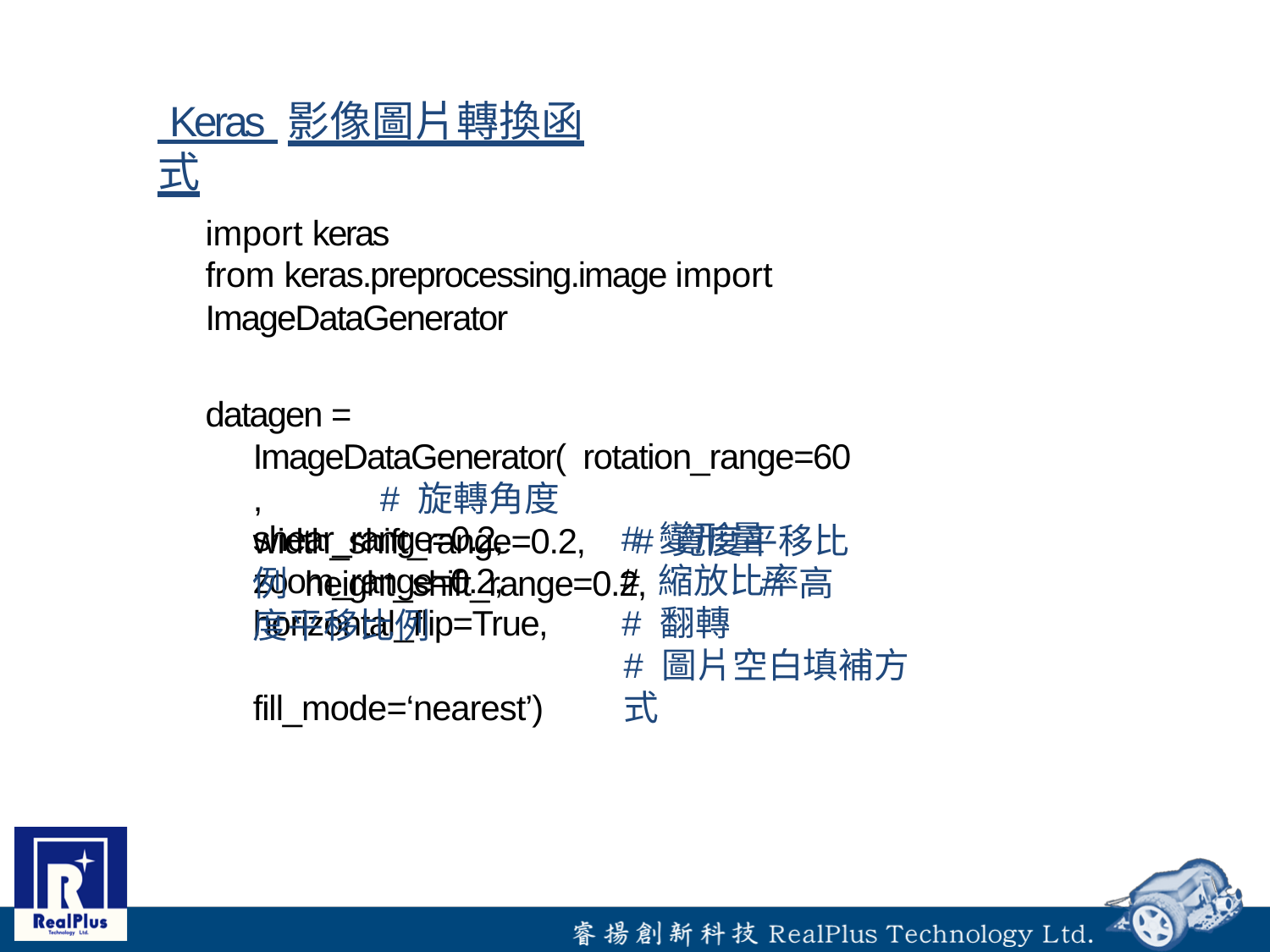

# Keras 影像圖片轉換函式
import keras
from keras.preprocessing.image import ImageDataGenerator

datagen = ImageDataGenerator(  rotation_range=60,	# 旋轉角度 width_shift_range=0.2,	# 寬度平移比例 height_shift_range=0.2,	# 高度平移比例
shear_range=0.2,  zoom_range=0.2,  horizontal_flip=True,  fill_mode=‘nearest’)
# 變形量
# 縮放比率
# 翻轉
# 圖片空白填補方式